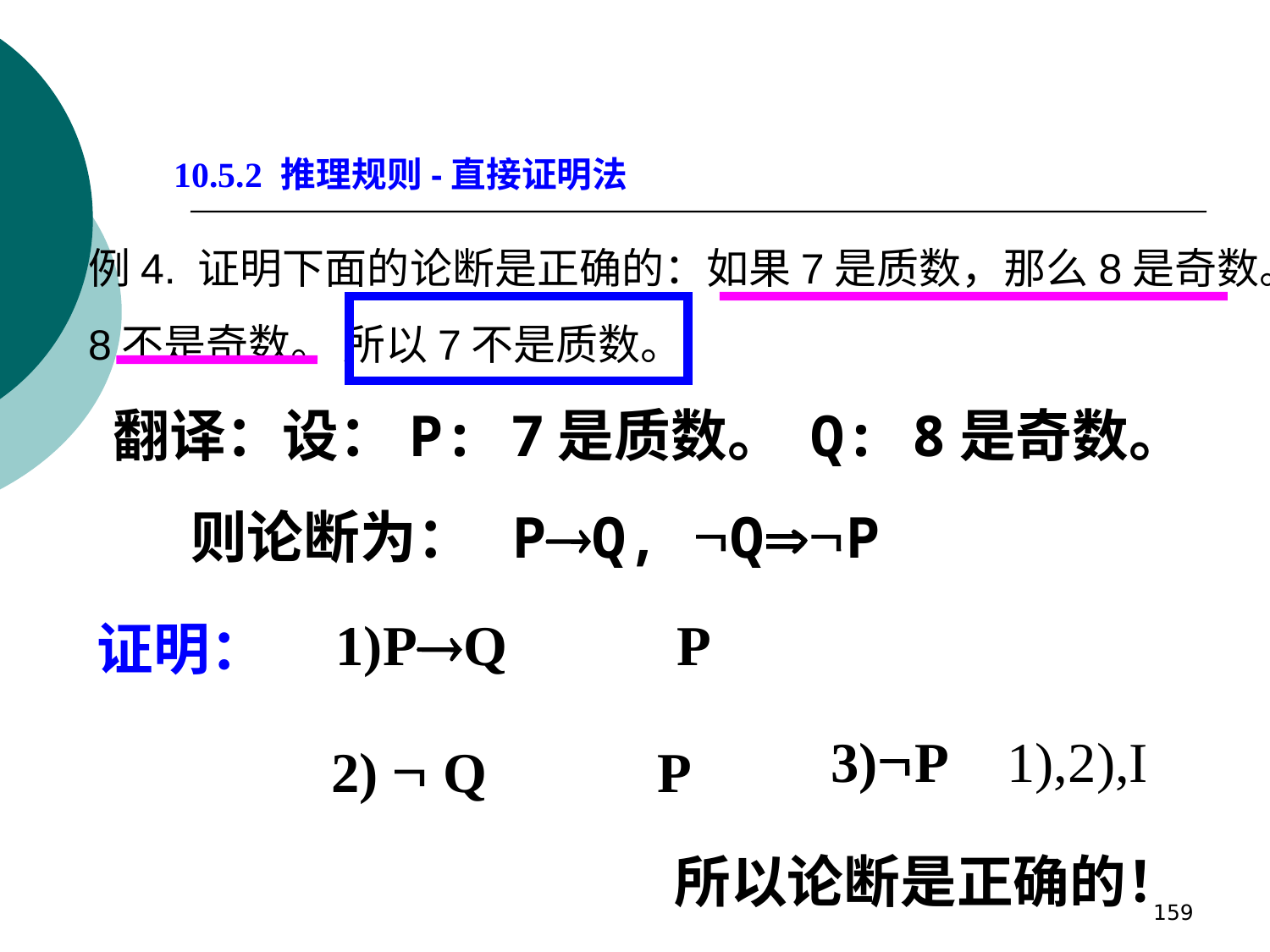

10.5.2 推理规则-直接证明法
例4. 证明下面的论断是正确的：如果7是质数，那么8是奇数。
8不是奇数。 所以7不是质数。

 翻译：设：P: 7是质数。 Q: 8是奇数。
       则论断为：  P→Q, ¬Q⇒¬P

1)P→Q            P
证明：
3)¬P
1),2),I
2) ¬ Q            P
所以论断是正确的！
159